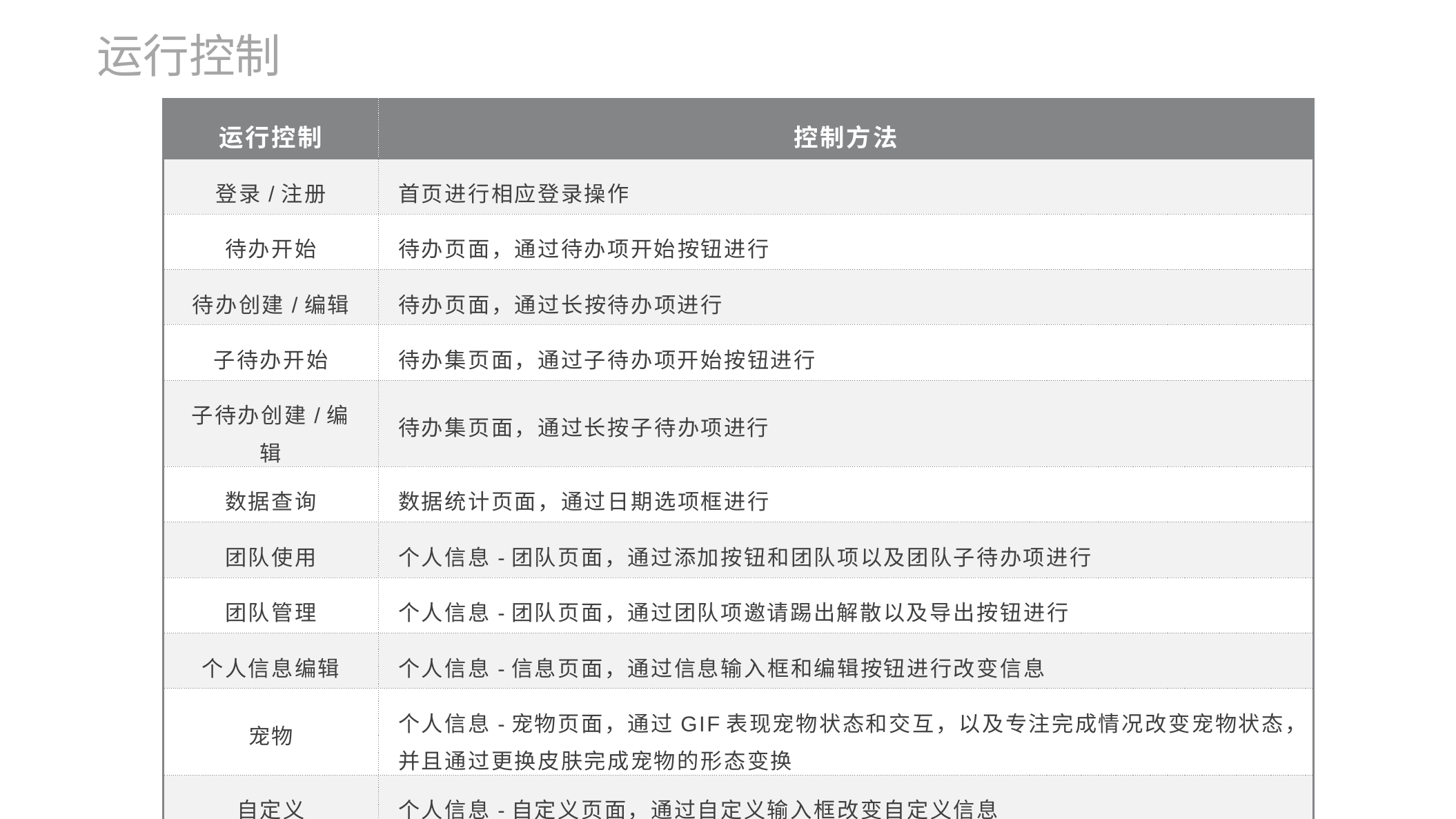

运行控制
| 运行控制 | 控制方法 |
| --- | --- |
| 登录/注册 | 首页进行相应登录操作 |
| 待办开始 | 待办页面，通过待办项开始按钮进行 |
| 待办创建/编辑 | 待办页面，通过长按待办项进行 |
| 子待办开始 | 待办集页面，通过子待办项开始按钮进行 |
| 子待办创建/编辑 | 待办集页面，通过长按子待办项进行 |
| 数据查询 | 数据统计页面，通过日期选项框进行 |
| 团队使用 | 个人信息-团队页面，通过添加按钮和团队项以及团队子待办项进行 |
| 团队管理 | 个人信息-团队页面，通过团队项邀请踢出解散以及导出按钮进行 |
| 个人信息编辑 | 个人信息-信息页面，通过信息输入框和编辑按钮进行改变信息 |
| 宠物 | 个人信息-宠物页面，通过GIF表现宠物状态和交互，以及专注完成情况改变宠物状态，并且通过更换皮肤完成宠物的形态变换 |
| 自定义 | 个人信息-自定义页面，通过自定义输入框改变自定义信息 |